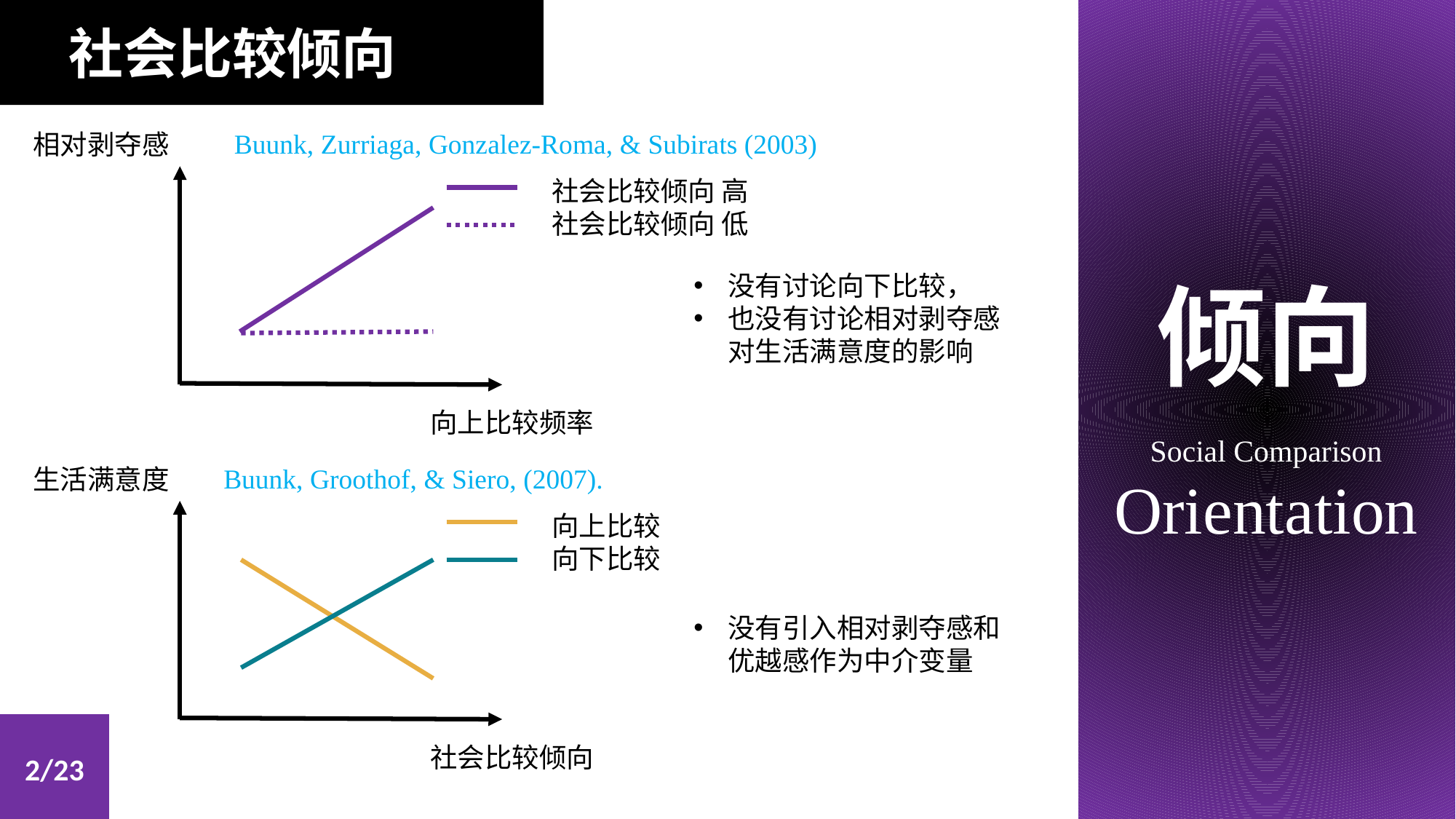

社会比较倾向
Buunk, Zurriaga, Gonzalez-Roma, & Subirats (2003)
相对剥夺感
社会比较倾向 高
社会比较倾向 低
向上比较频率
没有讨论向下比较，
也没有讨论相对剥夺感对生活满意度的影响
倾向
Social Comparison
Orientation

Buunk, Groothof, & Siero, (2007).
生活满意度
向上比较
向下比较
社会比较倾向
没有引入相对剥夺感和优越感作为中介变量

2/23